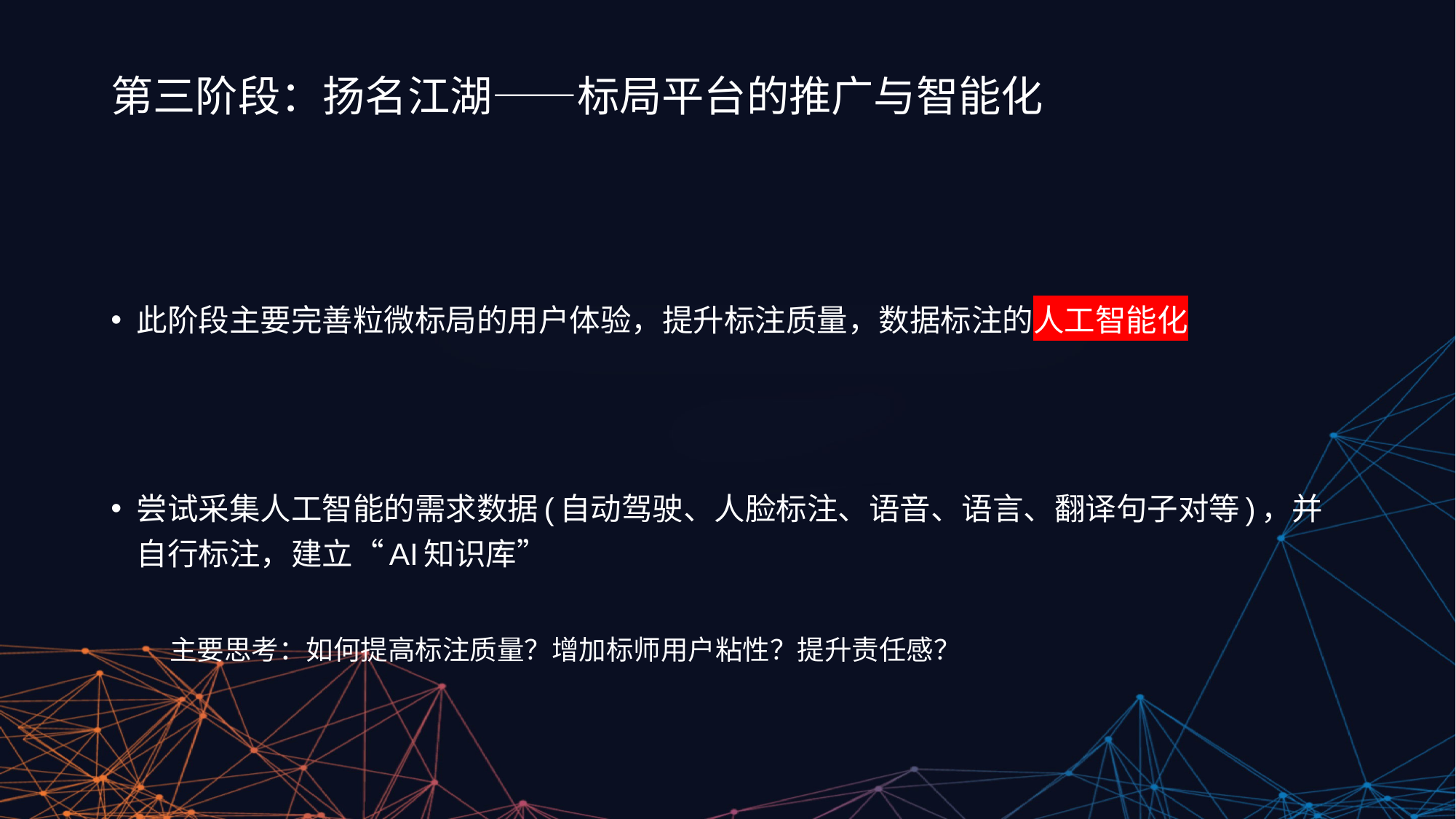

# 第三阶段：扬名江湖——标局平台的推广与智能化
此阶段主要完善粒微标局的用户体验，提升标注质量，数据标注的人工智能化

尝试采集人工智能的需求数据(自动驾驶、人脸标注、语音、语言、翻译句子对等)，并自行标注，建立“AI知识库”
主要思考：如何提高标注质量？增加标师用户粘性？提升责任感？